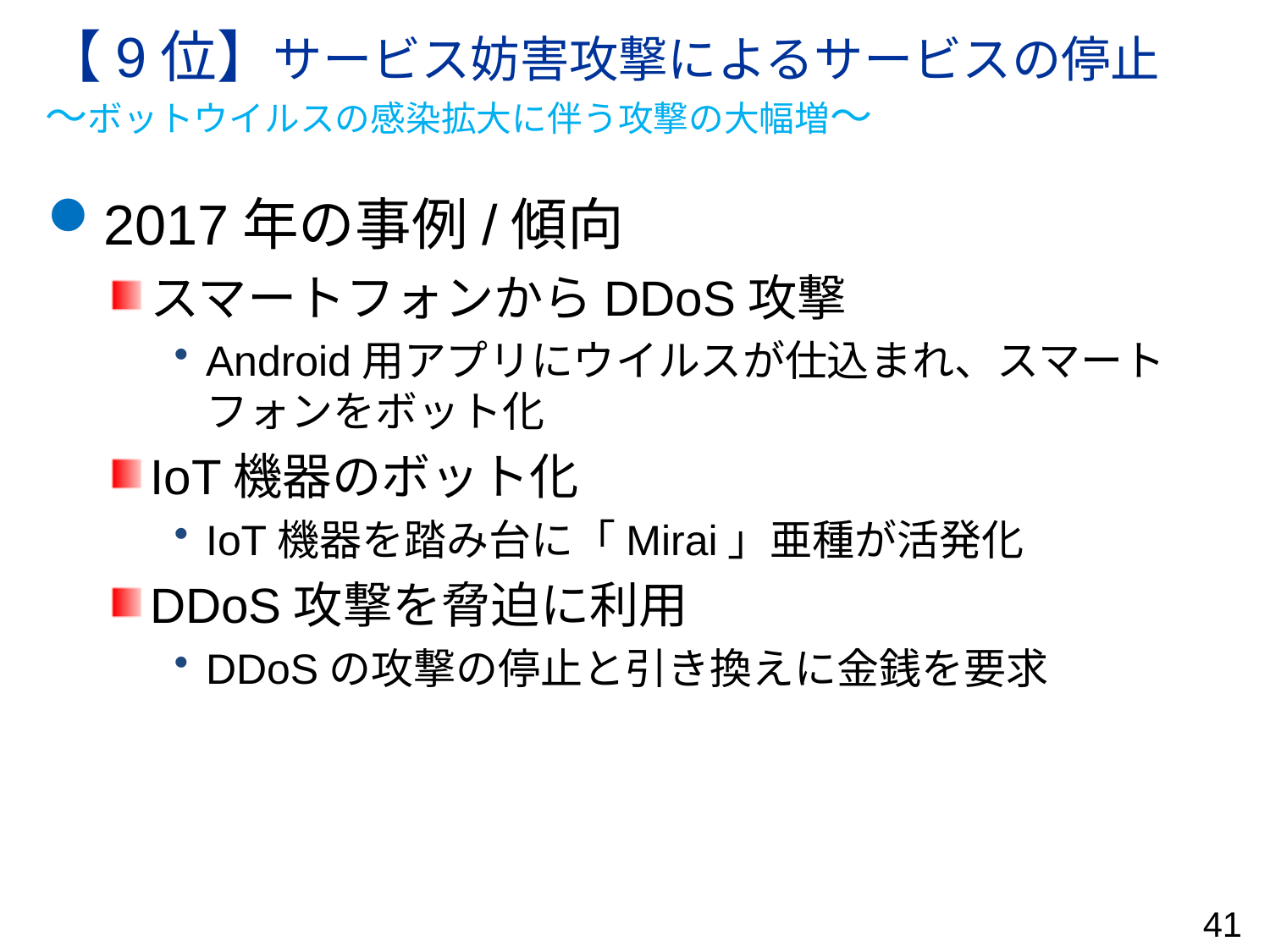

# 【9位】サービス妨害攻撃によるサービスの停止 ～ボットウイルスの感染拡大に伴う攻撃の大幅増～
2017年の事例/傾向
スマートフォンからDDoS攻撃
Android用アプリにウイルスが仕込まれ、スマートフォンをボット化
IoT機器のボット化
IoT機器を踏み台に「Mirai」亜種が活発化
DDoS攻撃を脅迫に利用
DDoSの攻撃の停止と引き換えに金銭を要求
41